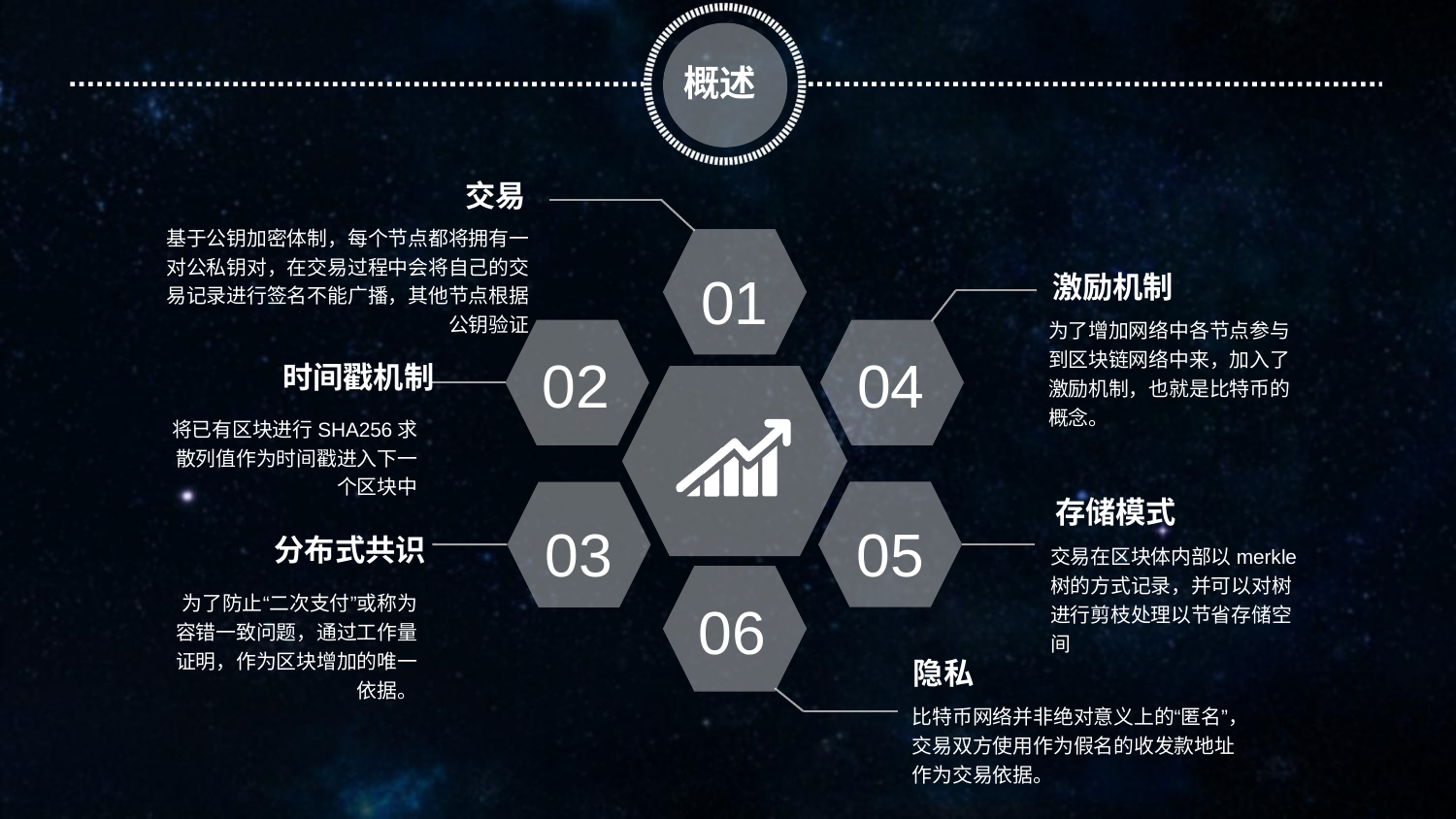

概述

交易

基于公钥加密体制，每个节点都将拥有一对公私钥对，在交易过程中会将自己的交易记录进行签名不能广播，其他节点根据公钥验证

01
激励机制

为了增加网络中各节点参与到区块链网络中来，加入了激励机制，也就是比特币的概念。

02

04
时间戳机制

将已有区块进行SHA256求散列值作为时间戳进入下一个区块中

05

03
存储模式
分布式共识
交易在区块体内部以merkle树的方式记录，并可以对树进行剪枝处理以节省存储空间

06
为了防止“二次支付”或称为容错一致问题，通过工作量证明，作为区块增加的唯一依据。
隐私

比特币网络并非绝对意义上的“匿名”，交易双方使用作为假名的收发款地址作为交易依据。